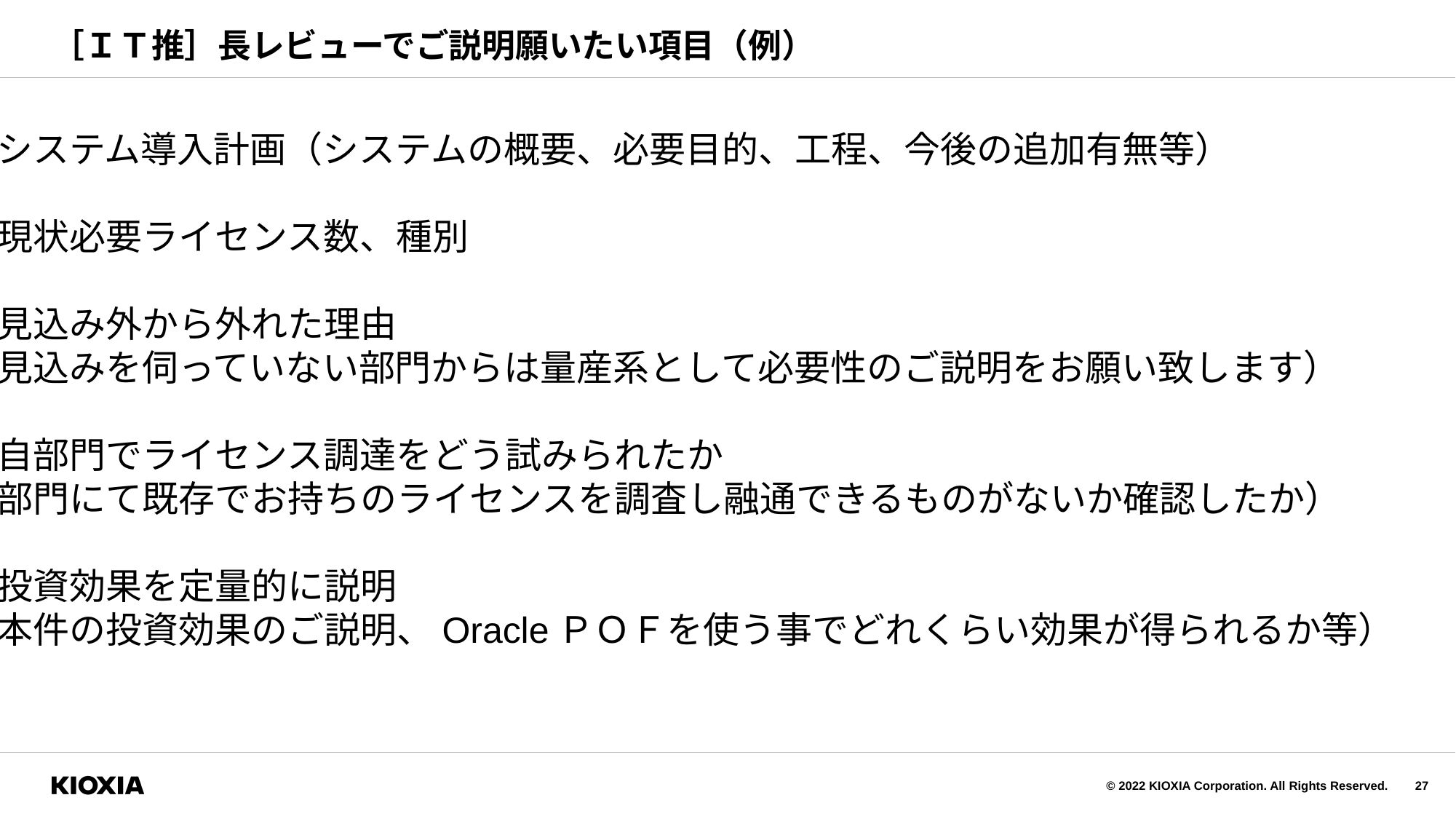

# ［ＩＴ推］長レビューでご説明願いたい項目（例）
・システム導入計画（システムの概要、必要目的、工程、今後の追加有無等）

・現状必要ライセンス数、種別

・見込み外から外れた理由
（見込みを伺っていない部門からは量産系として必要性のご説明をお願い致します）

・自部門でライセンス調達をどう試みられたか
（部門にて既存でお持ちのライセンスを調査し融通できるものがないか確認したか）

・投資効果を定量的に説明
（本件の投資効果のご説明、OracleＰＯＦを使う事でどれくらい効果が得られるか等）